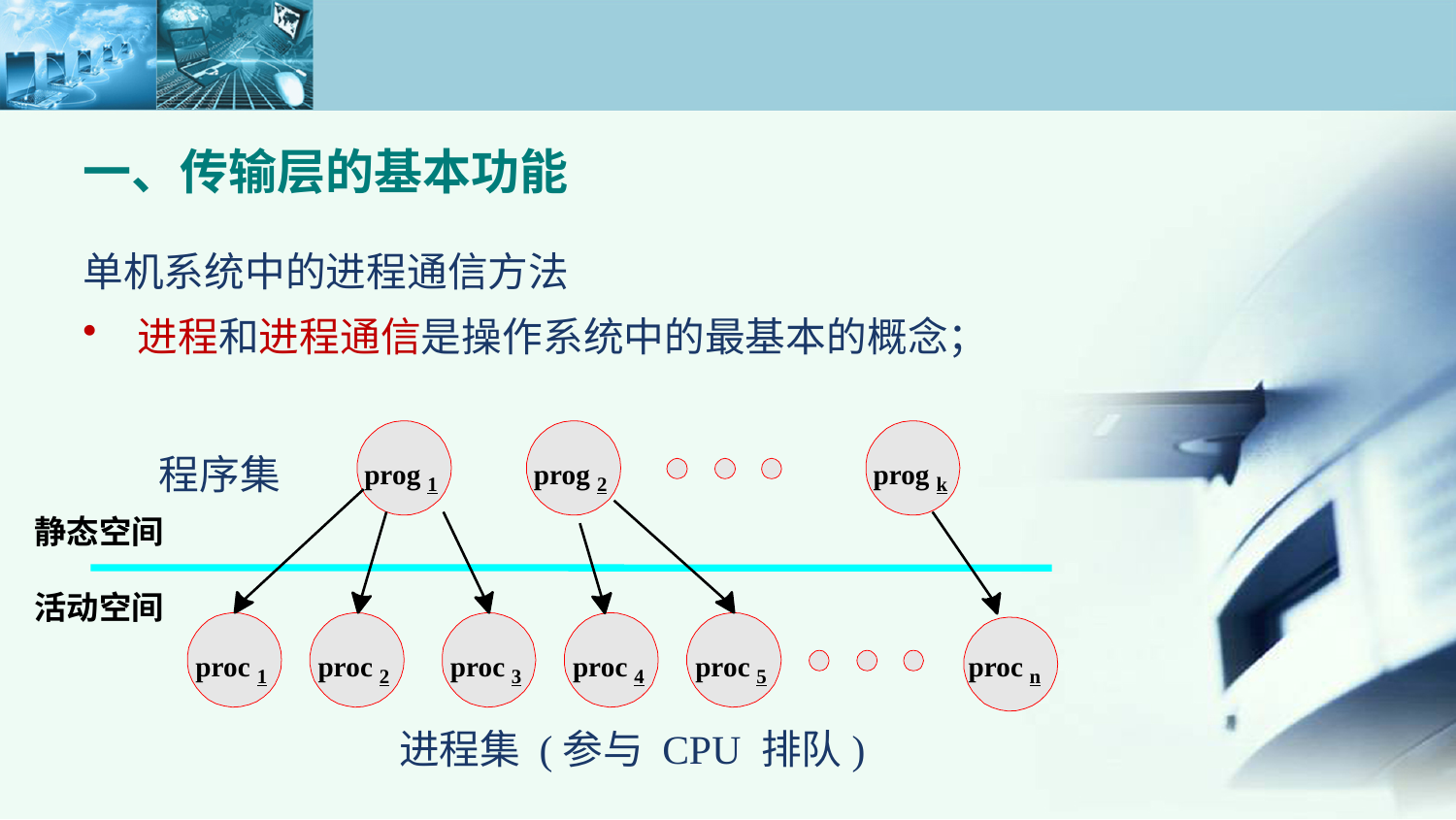

一、传输层的基本功能
单机系统中的进程通信方法
进程和进程通信是操作系统中的最基本的概念；

程序集
prog
prog
prog

1
2
k

静态空间

活动空间

proc
proc
proc
proc
proc
proc

1
2
3
4
5
n
进程集 (参与 CPU 排队)